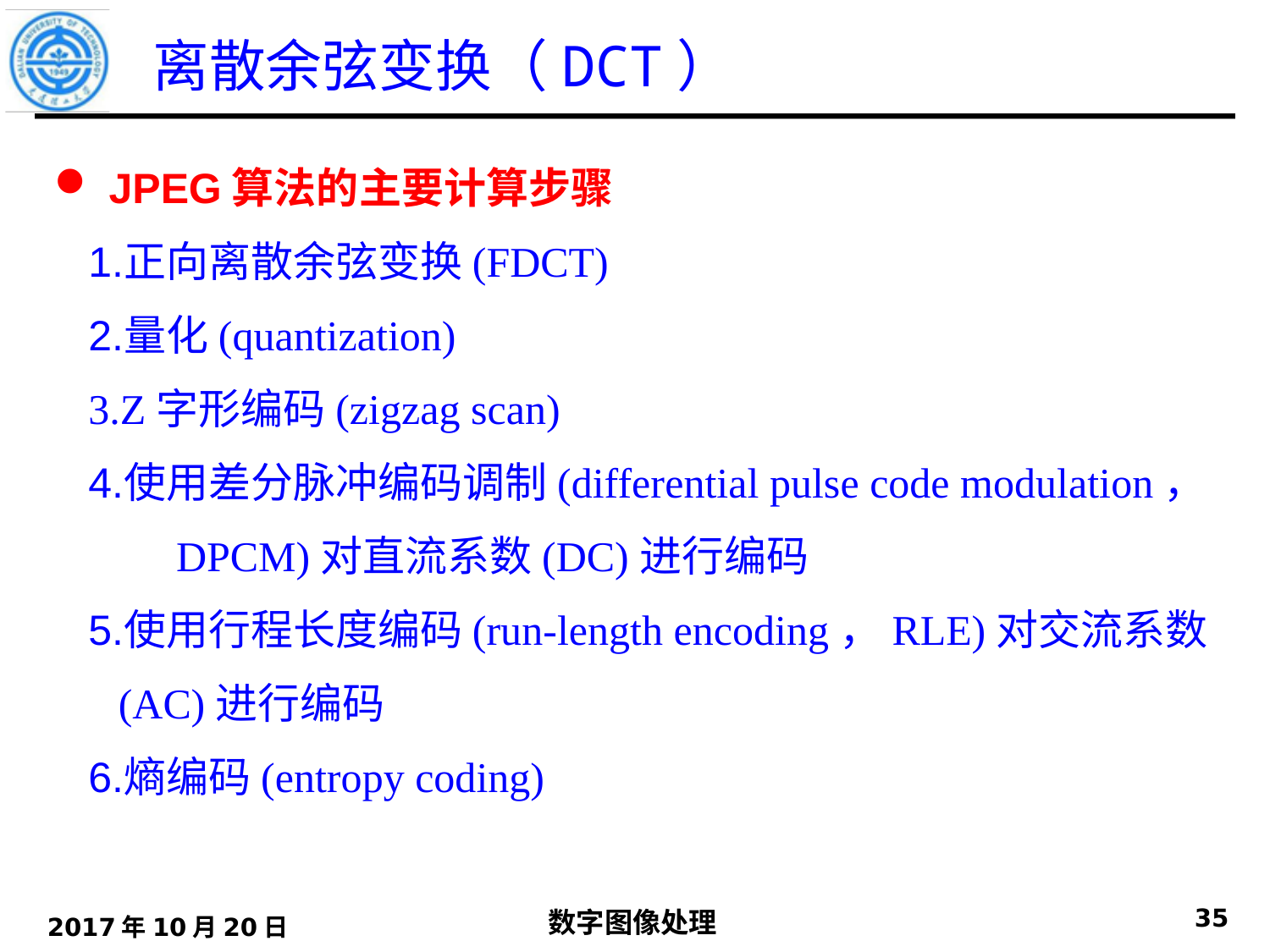

离散余弦变换（DCT）
 JPEG算法的主要计算步骤
正向离散余弦变换(FDCT)
量化(quantization)
Z字形编码(zigzag scan)
使用差分脉冲编码调制(differential pulse code modulation，           DPCM)对直流系数(DC)进行编码
使用行程长度编码(run-length encoding，RLE)对交流系数(AC)进行编码
熵编码(entropy coding)